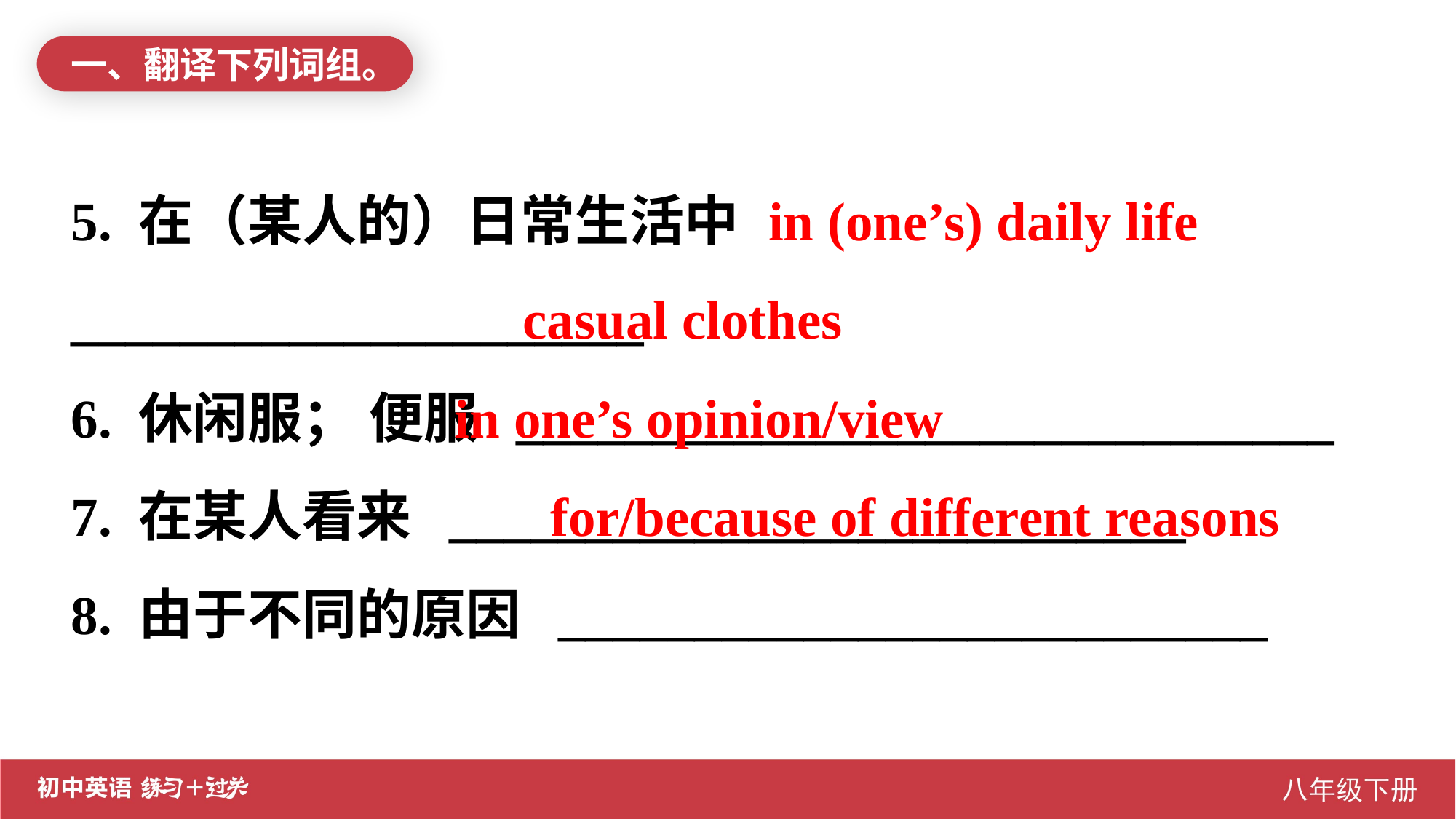

一、翻译下列词组。
5. 在（某人的）日常生活中 _____________________
6. 休闲服； 便服  ______________________________
7. 在某人看来  ___________________________
8. 由于不同的原因  __________________________
                        in (one’s) daily life
      casual clothes
 in one’s opinion/view
        for/because of different reasons